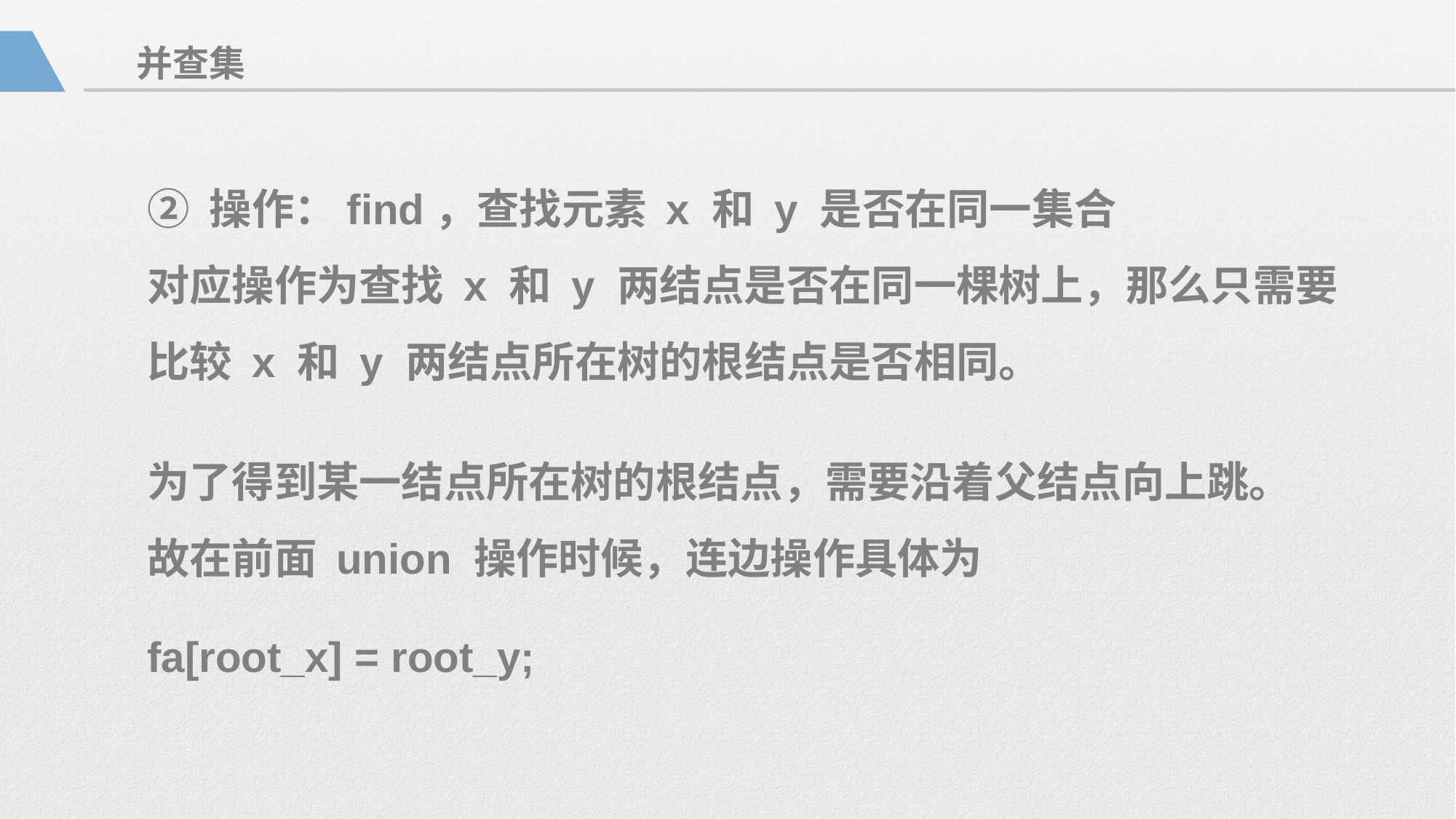

并查集
② 操作：find，查找元素 x 和 y 是否在同一集合
对应操作为查找 x 和 y 两结点是否在同一棵树上，那么只需要比较 x 和 y 两结点所在树的根结点是否相同。

为了得到某一结点所在树的根结点，需要沿着父结点向上跳。
故在前面 union 操作时候，连边操作具体为

fa[root_x] = root_y;